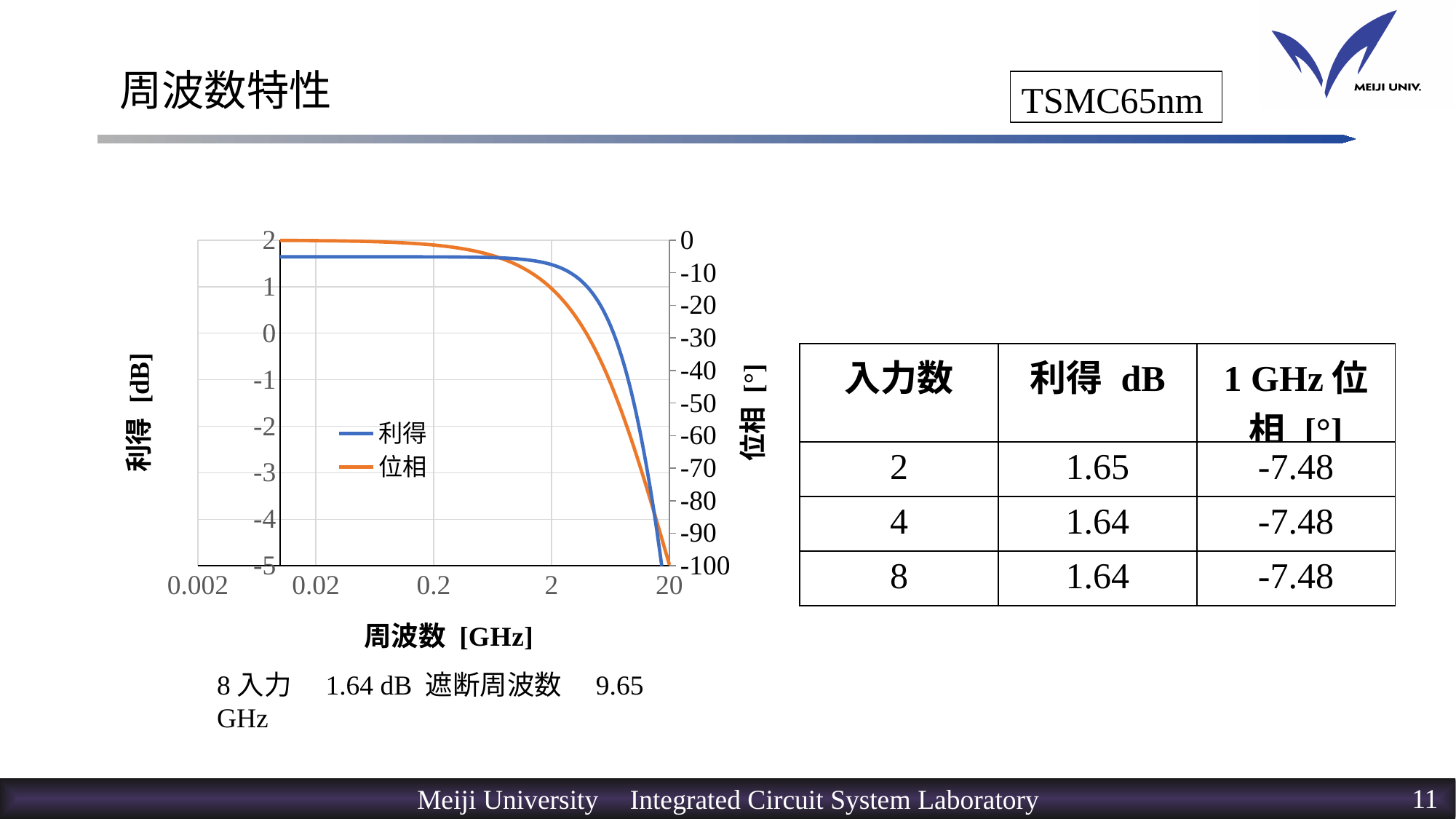

# 周波数特性
TSMC65nm

### Chart

| Category |  |  |
|---|---|---|
| 入力数 | 利得 dB | 1 GHz位相 [°] |
| --- | --- | --- |
| 2 | 1.65 | -7.48 |
| 4 | 1.64 | -7.48 |
| 8 | 1.64 | -7.48 |
8入力　1.64 dB 遮断周波数　9.65 GHz